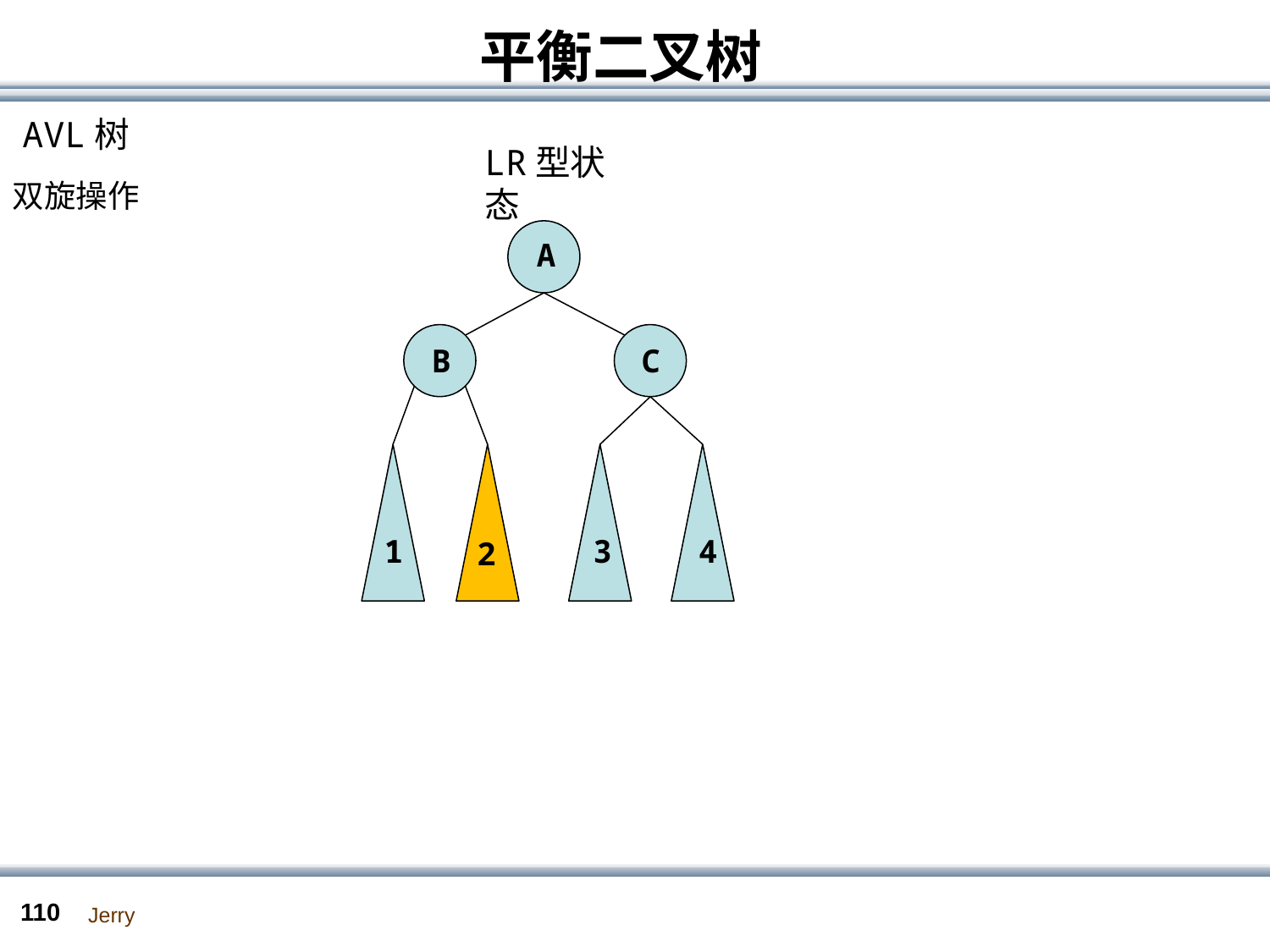

# 平衡二叉树
AVL树
LR型状态
双旋操作

A

B
C

1
3
4
2